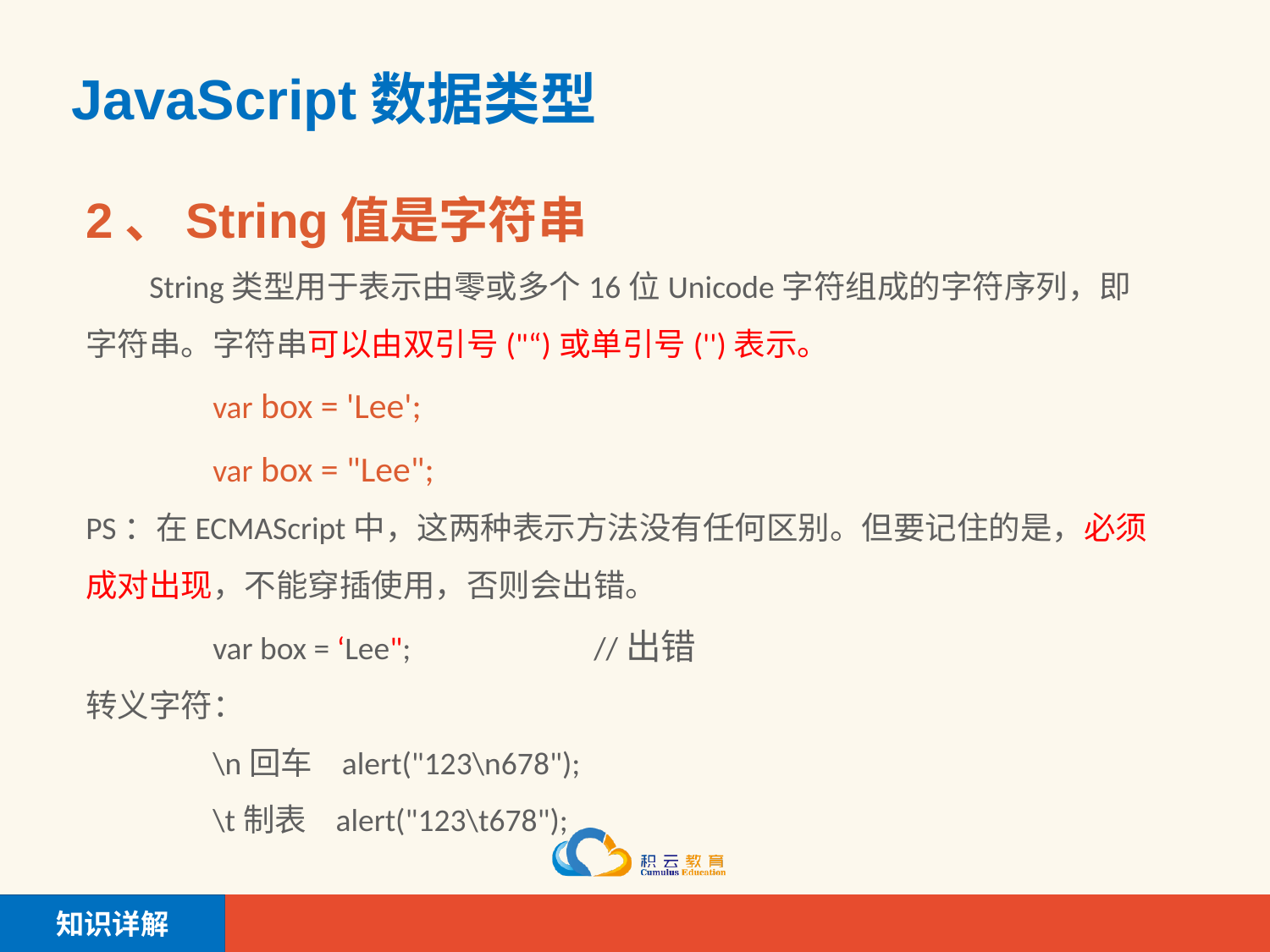

# JavaScript数据类型

2、String值是字符串
         String类型用于表示由零或多个16位Unicode字符组成的字符序列，即字符串。字符串可以由双引号("“)或单引号('')表示。
	var box = 'Lee';
	var box = "Lee";
PS：在ECMAScript中，这两种表示方法没有任何区别。但要记住的是，必须成对出现，不能穿插使用，否则会出错。
	var box = ‘Lee";		//出错
转义字符：
	\n回车   alert("123\n678");
	\t制表   alert("123\t678");